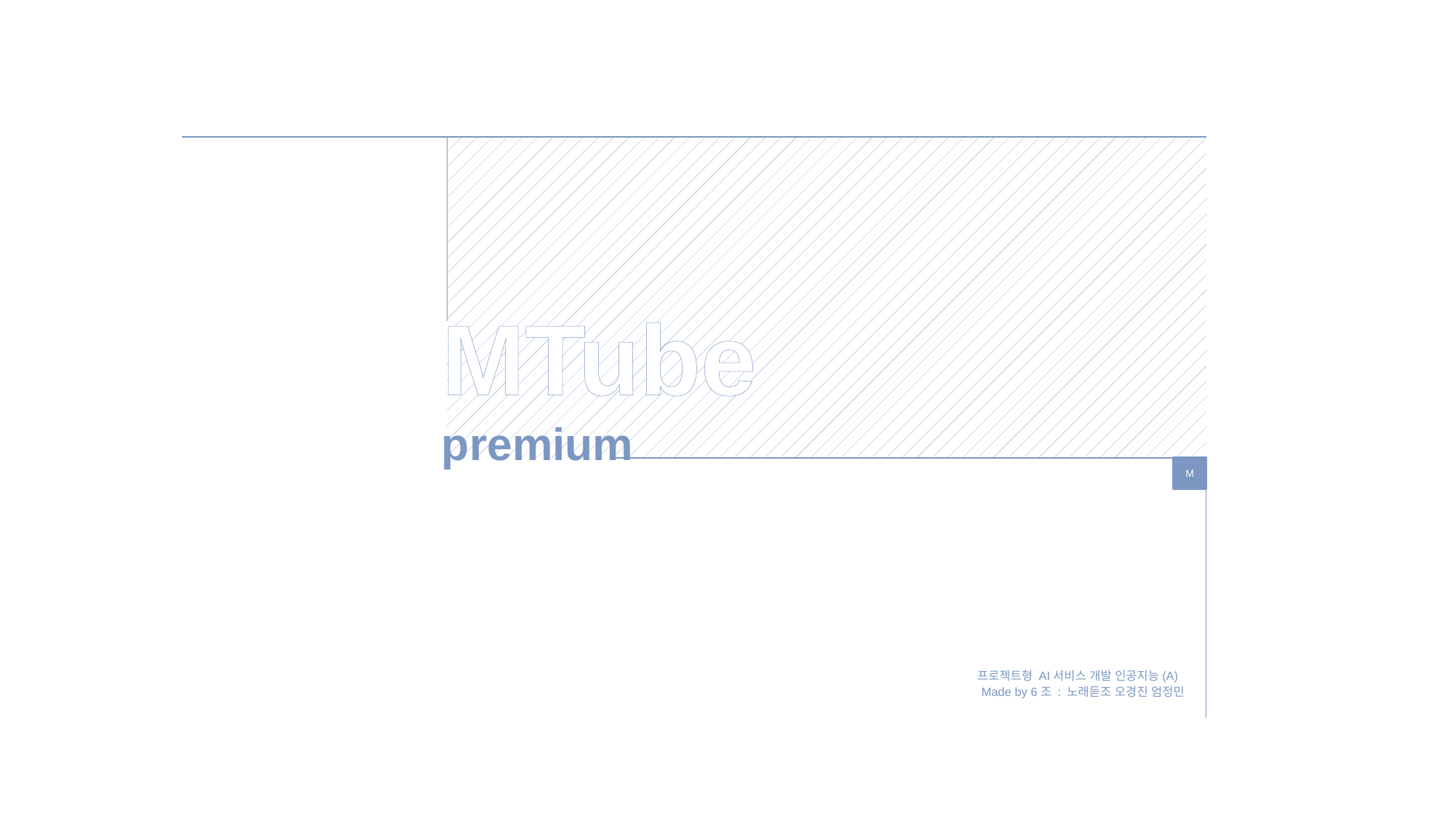

MTube
premium
M
프로젝트형 AI서비스 개발 인공지능(A)
Made by 6조 : 노래듣조 오경진 엄정민